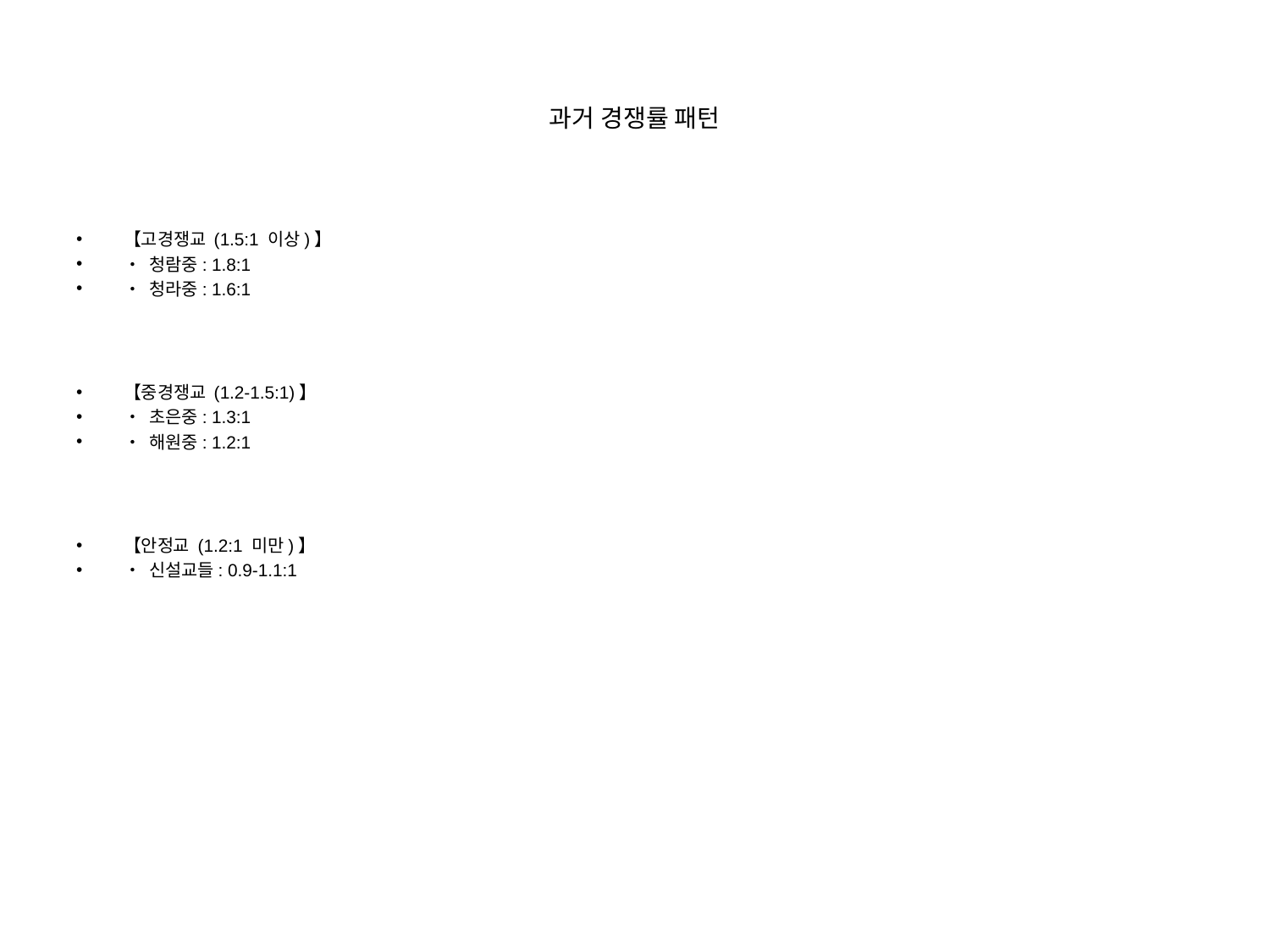

# 과거 경쟁률 패턴
【고경쟁교 (1.5:1 이상)】
• 청람중: 1.8:1
• 청라중: 1.6:1

【중경쟁교 (1.2-1.5:1)】
• 초은중: 1.3:1
• 해원중: 1.2:1

【안정교 (1.2:1 미만)】
• 신설교들: 0.9-1.1:1